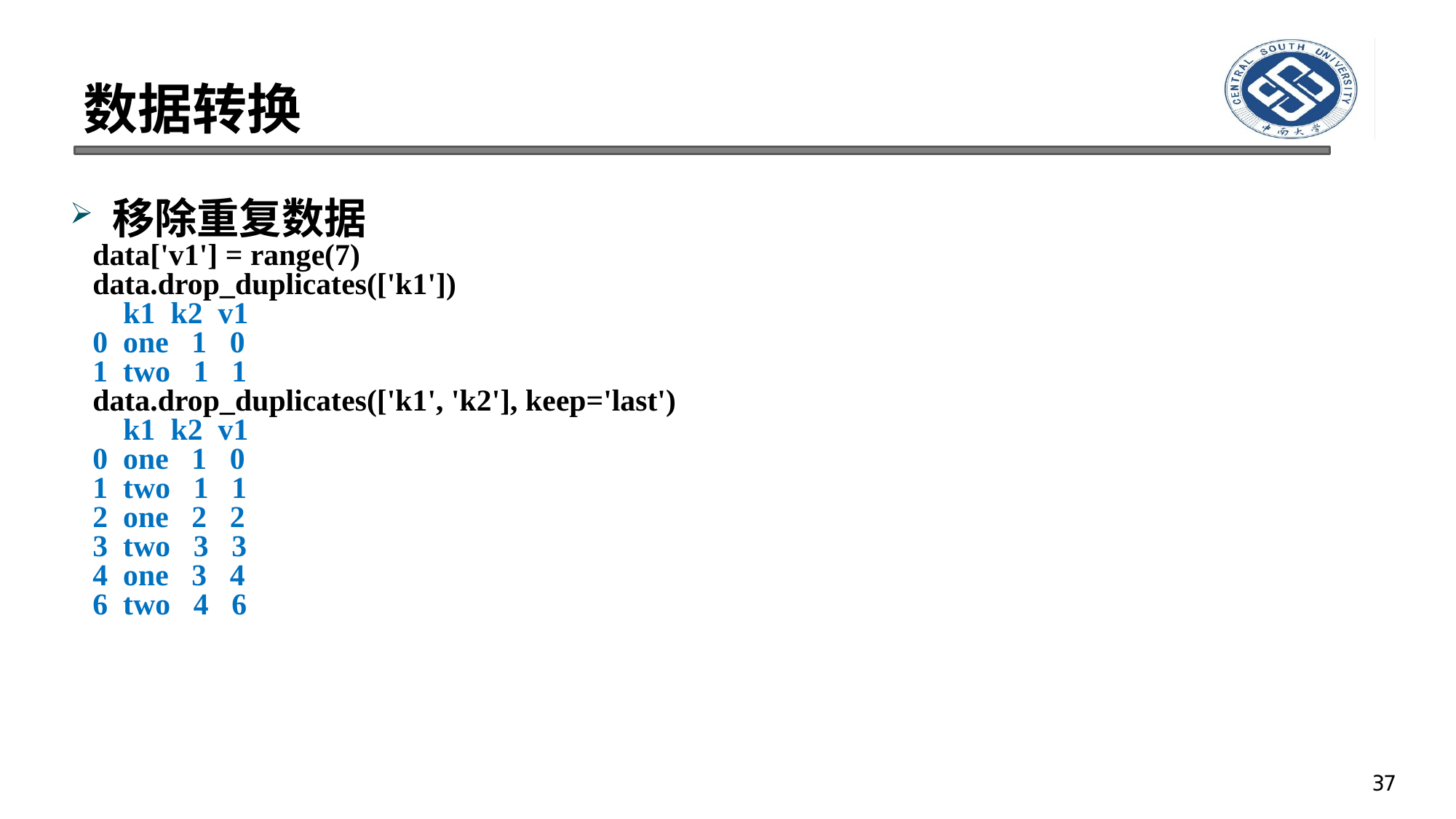

# 数据转换
移除重复数据
data['v1'] = range(7)
data.drop_duplicates(['k1'])
    k1  k2  v1
0  one   1   0
1  two   1   1
data.drop_duplicates(['k1', 'k2'], keep='last')
    k1  k2  v1
0  one   1   0
1  two   1   1
2  one   2   2
3  two   3   3
4  one   3   4
6  two   4   6
37